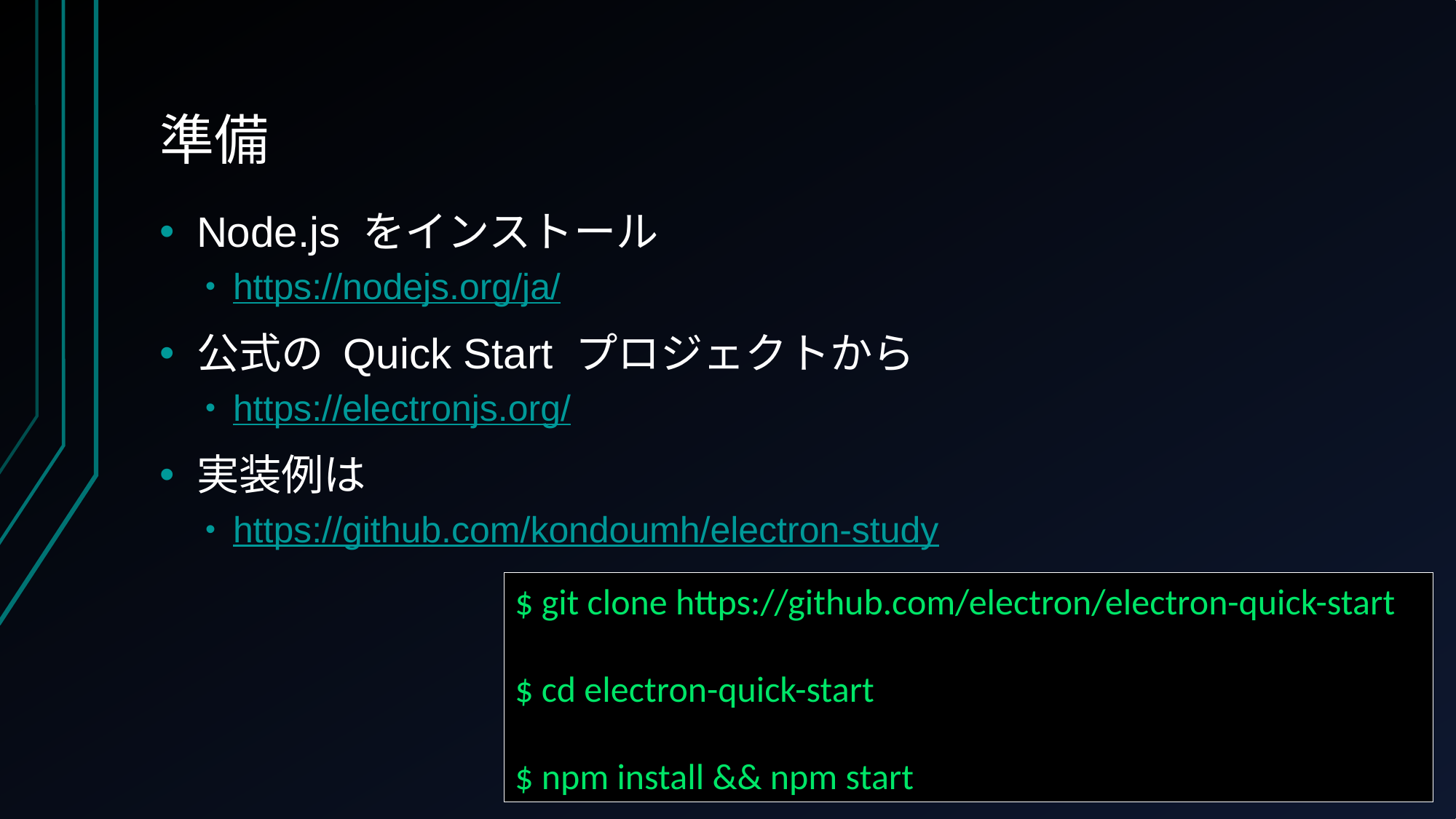

# 準備
Node.js をインストール
https://nodejs.org/ja/
公式の Quick Start プロジェクトから
https://electronjs.org/
実装例は
https://github.com/kondoumh/electron-study
$ git clone https://github.com/electron/electron-quick-start

$ cd electron-quick-start

$ npm install && npm start